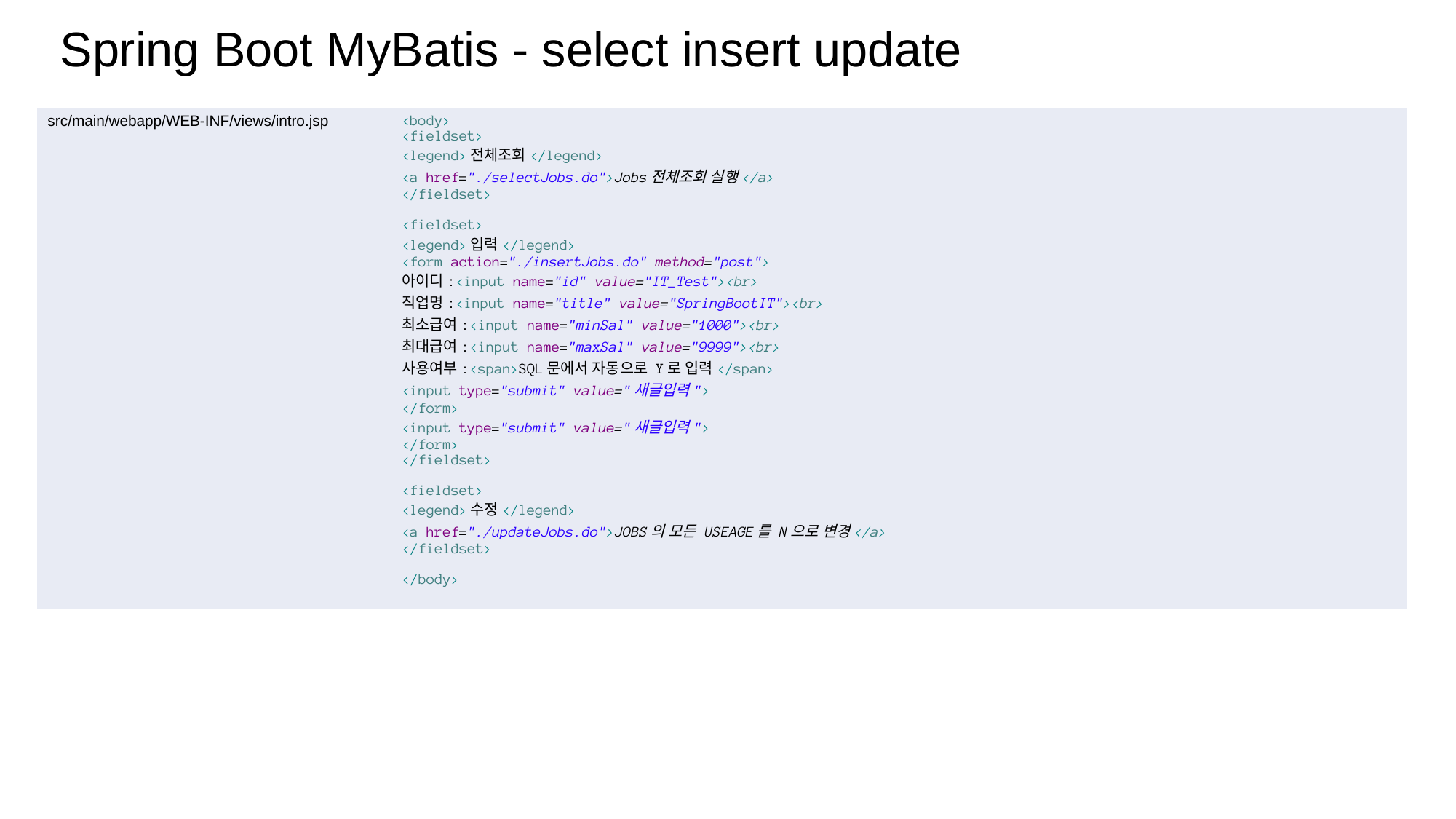

Spring Boot MyBatis - select insert update
| src/main/webapp/WEB-INF/views/intro.jsp | <body> <fieldset> <legend>전체조회</legend> <a href="./selectJobs.do">Jobs전체조회 실행</a> </fieldset> <fieldset> <legend>입력</legend> <form action="./insertJobs.do" method="post"> 아이디:<input name="id" value="IT\_Test"><br> 직업명:<input name="title" value="SpringBootIT"><br> 최소급여:<input name="minSal" value="1000"><br> 최대급여:<input name="maxSal" value="9999"><br> 사용여부:<span>SQL문에서 자동으로 Y로 입력</span> <input type="submit" value="새글입력"> </form> <input type="submit" value="새글입력"> </form> </fieldset> <fieldset> <legend>수정</legend> <a href="./updateJobs.do">JOBS의 모든 USEAGE를 N으로 변경</a> </fieldset> </body> |
| --- | --- |